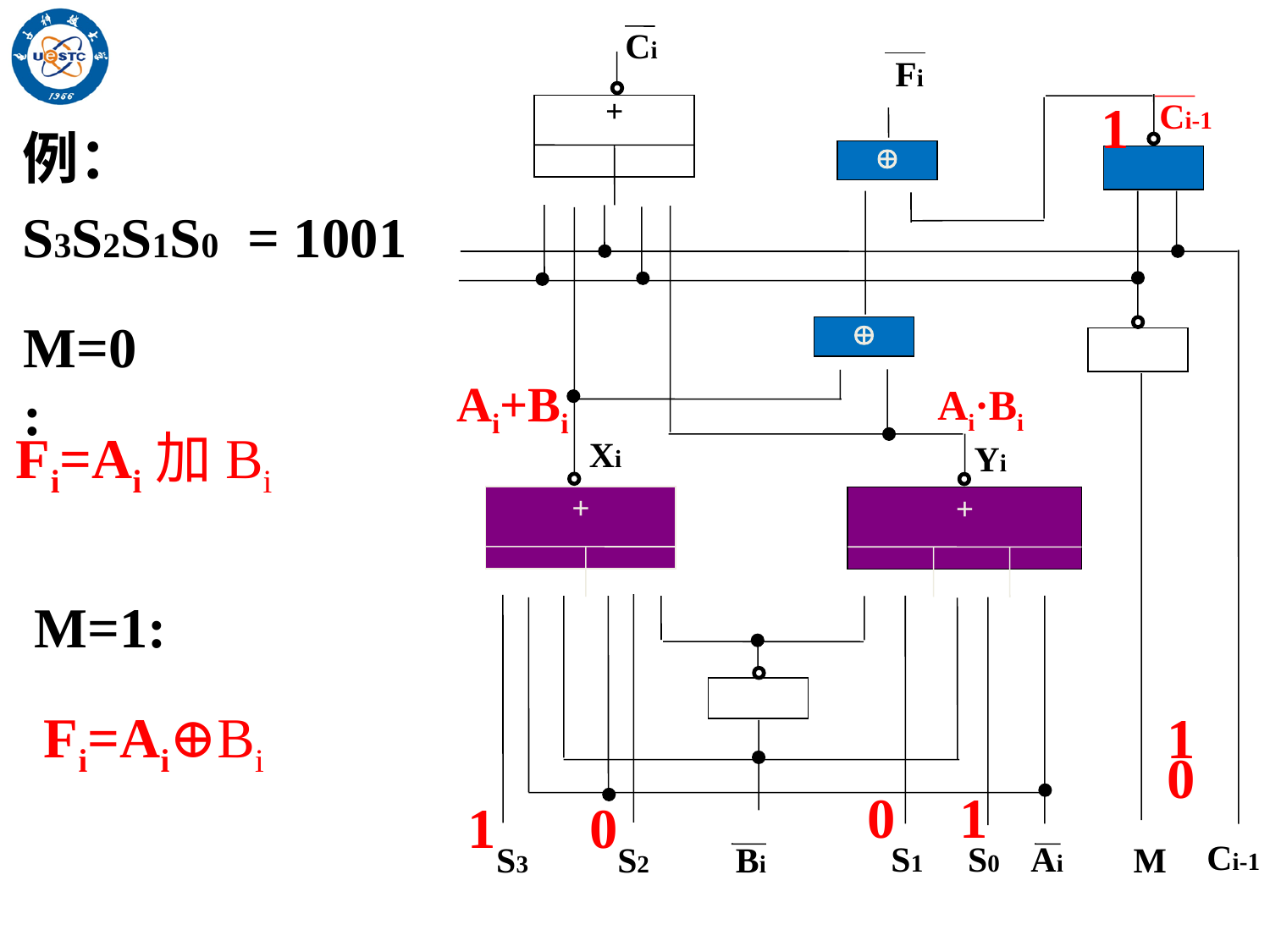

Ci

Fi

+

⊕

⊕

Xi
Yi

+

+

Ci-1
S1     S0    Ai
S3          S2          Bi
M

1

Ci-1
例：
S3S2S1S0  = 1001
M=0:
Ai+Bi
Ai·Bi
Fi=Ai加Bi
M=1:
Fi=Ai⊕Bi
1
0
0
1
1
0